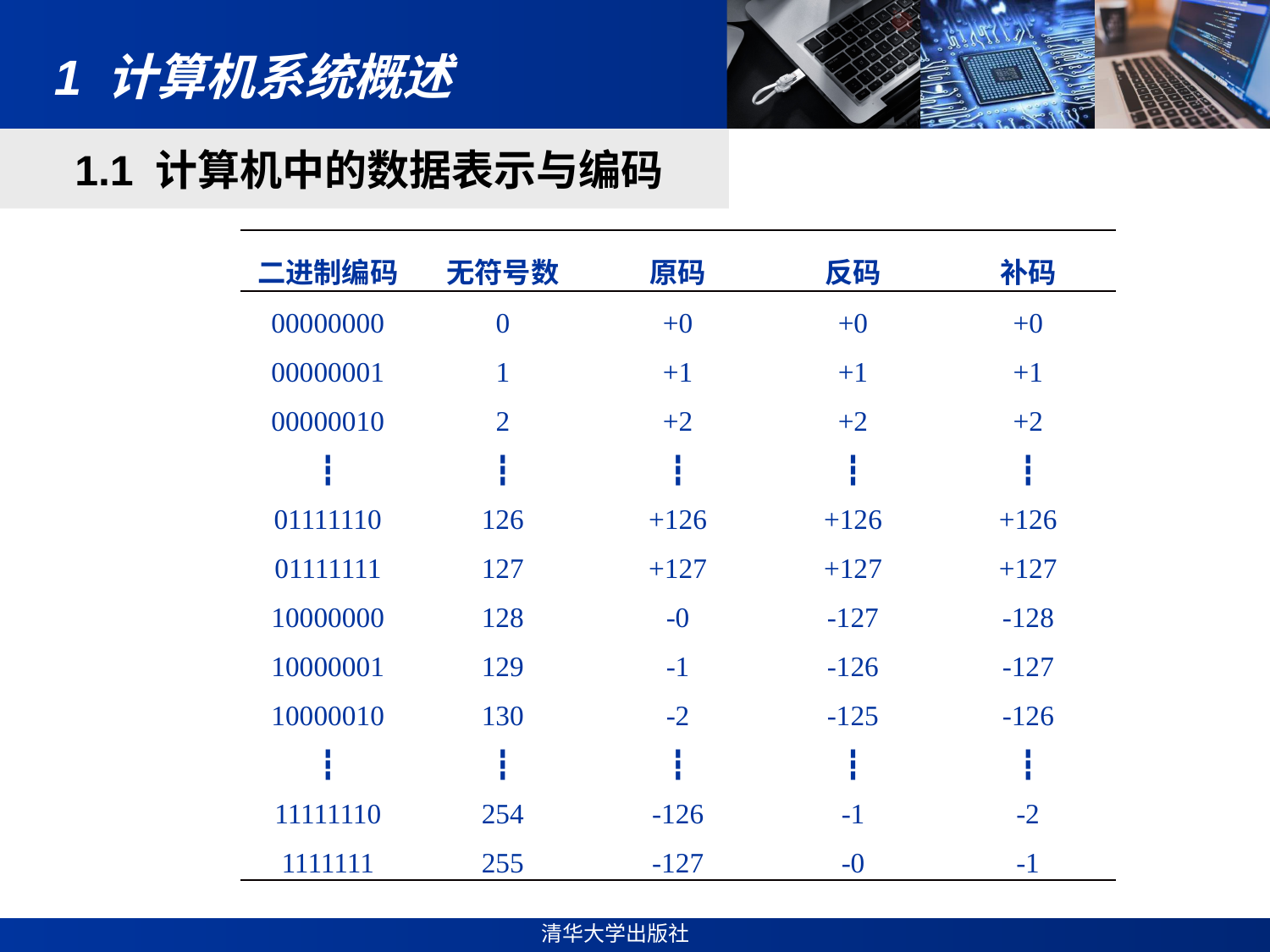

# 1 计算机系统概述
1.1 计算机中的数据表示与编码
| 二进制编码 | 无符号数 | 原码 | 反码 | 补码 |
| --- | --- | --- | --- | --- |
| 00000000 | 0 | +0 | +0 | +0 |
| 00000001 | 1 | +1 | +1 | +1 |
| 00000010 | 2 | +2 | +2 | +2 |
| ┇ | ┇ | ┇ | ┇ | ┇ |
| 01111110 | 126 | +126 | +126 | +126 |
| 01111111 | 127 | +127 | +127 | +127 |
| 10000000 | 128 | -0 | -127 | -128 |
| 10000001 | 129 | -1 | -126 | -127 |
| 10000010 | 130 | -2 | -125 | -126 |
| ┇ | ┇ | ┇ | ┇ | ┇ |
| 11111110 | 254 | -126 | -1 | -2 |
| 1111111 | 255 | -127 | -0 | -1 |